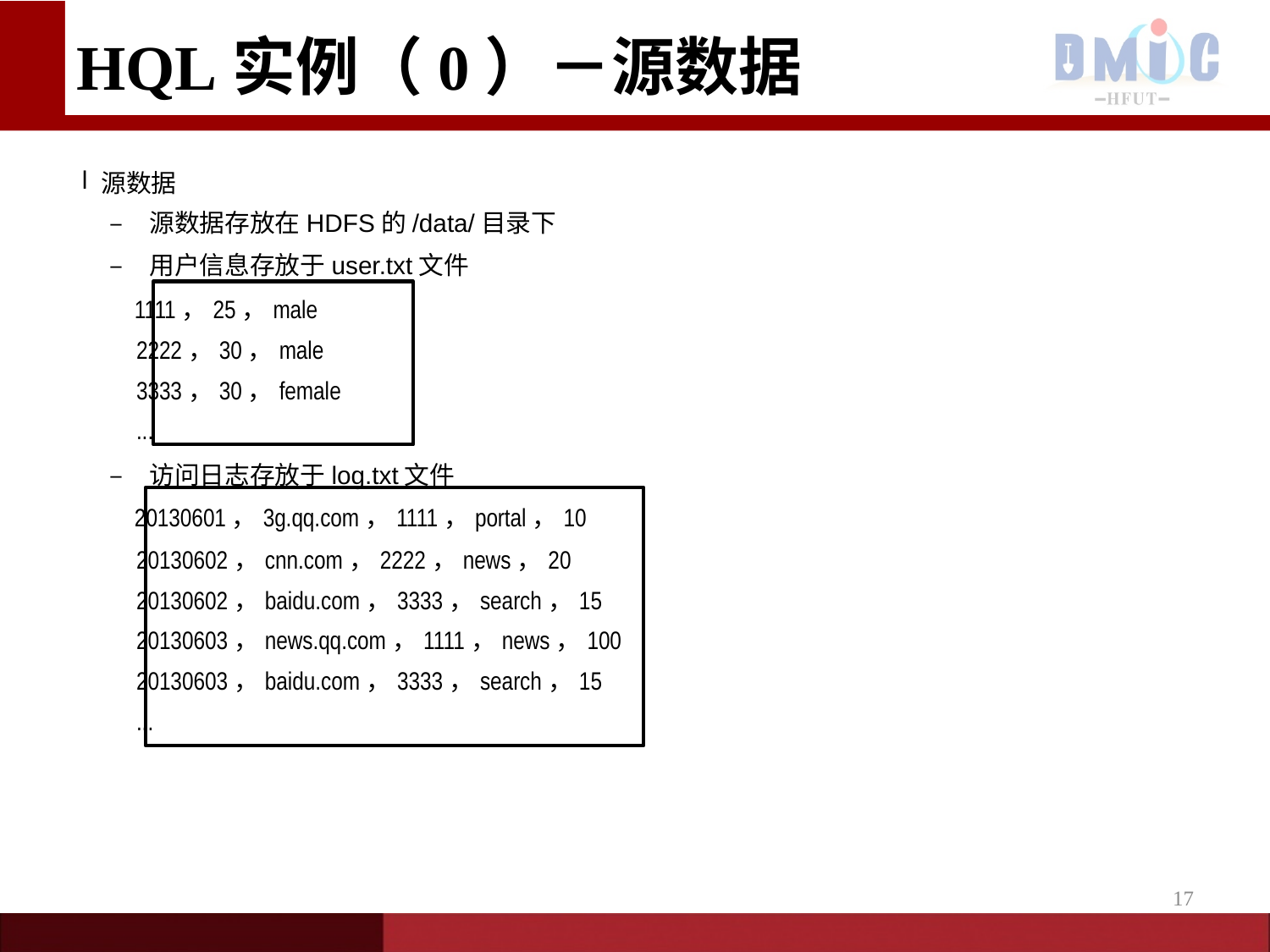

# HQL实例（0）－源数据
l
源数据
	–    源数据存放在HDFS的/data/目录下
	–    用户信息存放于user.txt文件
		1111，25，male
			2222，30，male
			3333，30，female
			...
	–    访问日志存放于log.txt文件
		20130601，3g.qq.com，1111，portal，10
			20130602，cnn.com，2222，news，20
			20130602，baidu.com，3333，search，15
			20130603，news.qq.com，1111，news，100
			20130603，baidu.com，3333，search，15
			...

17